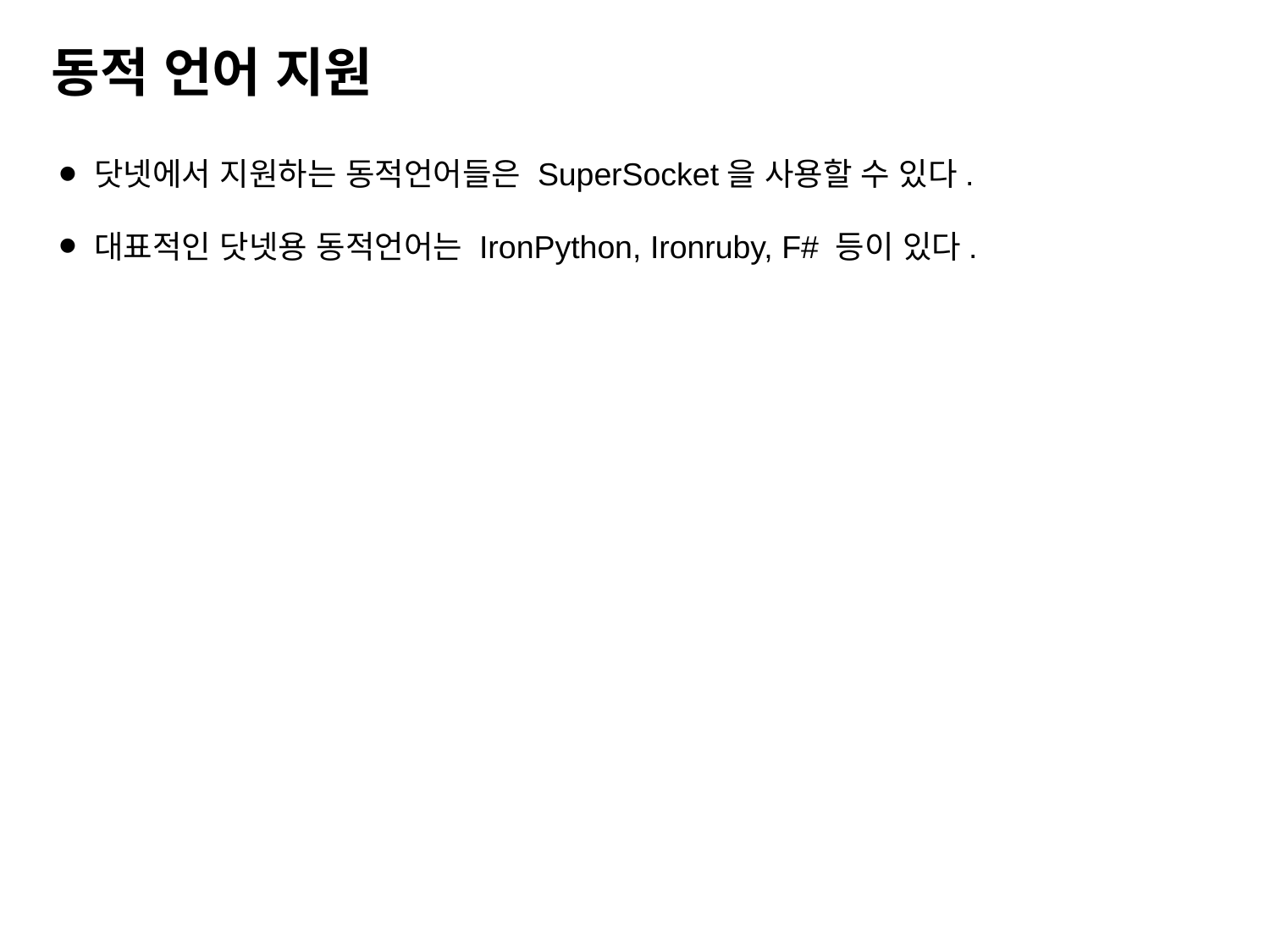

동적 언어 지원
 닷넷에서 지원하는 동적언어들은 SuperSocket을 사용할 수 있다.
 대표적인 닷넷용 동적언어는 IronPython, Ironruby, F# 등이 있다.